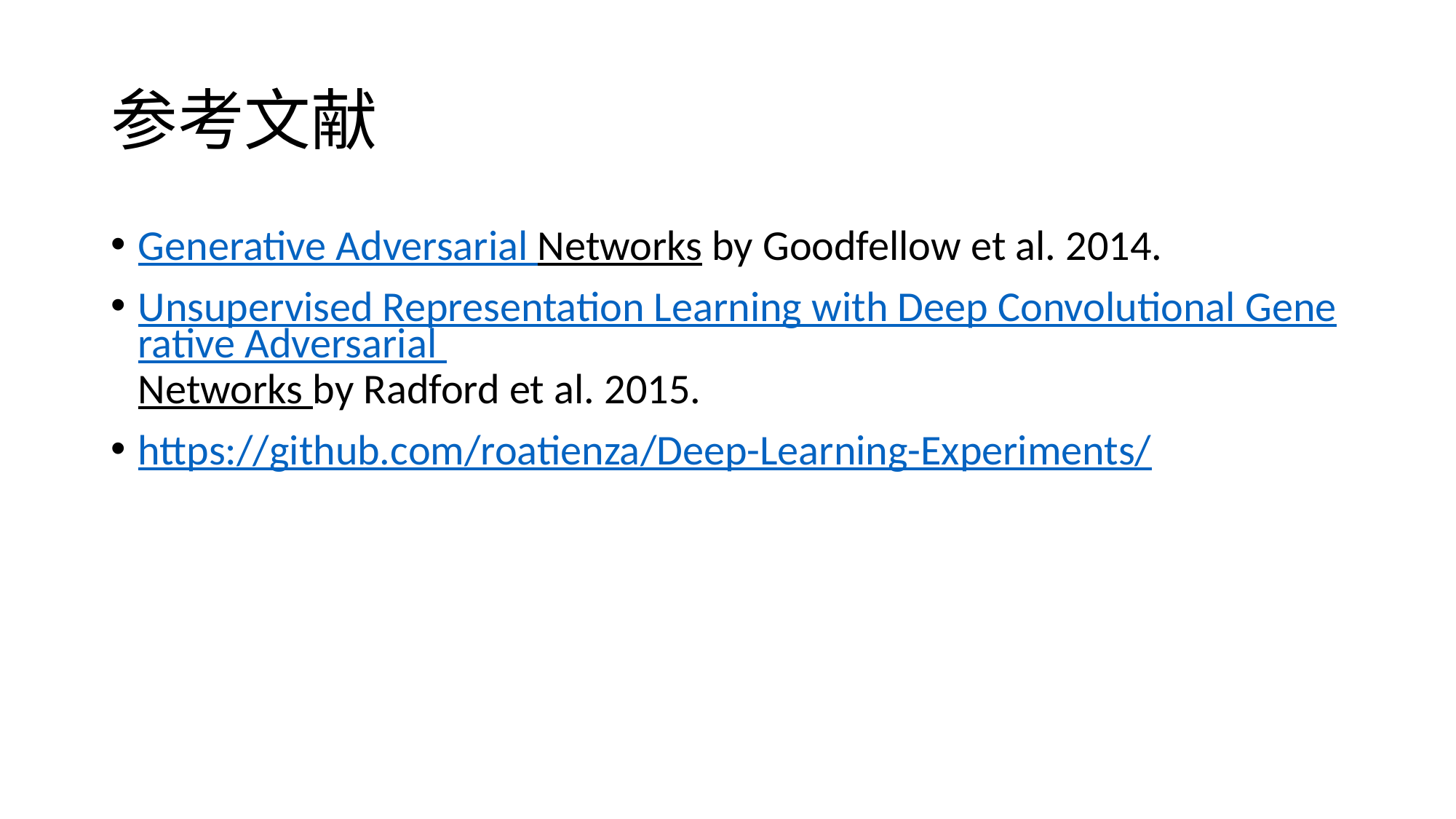

# 参考文献
Generative Adversarial Networks by Goodfellow et al. 2014.
Unsupervised Representation Learning with Deep Convolutional Generative Adversarial Networks by Radford et al. 2015.
https://github.com/roatienza/Deep-Learning-Experiments/